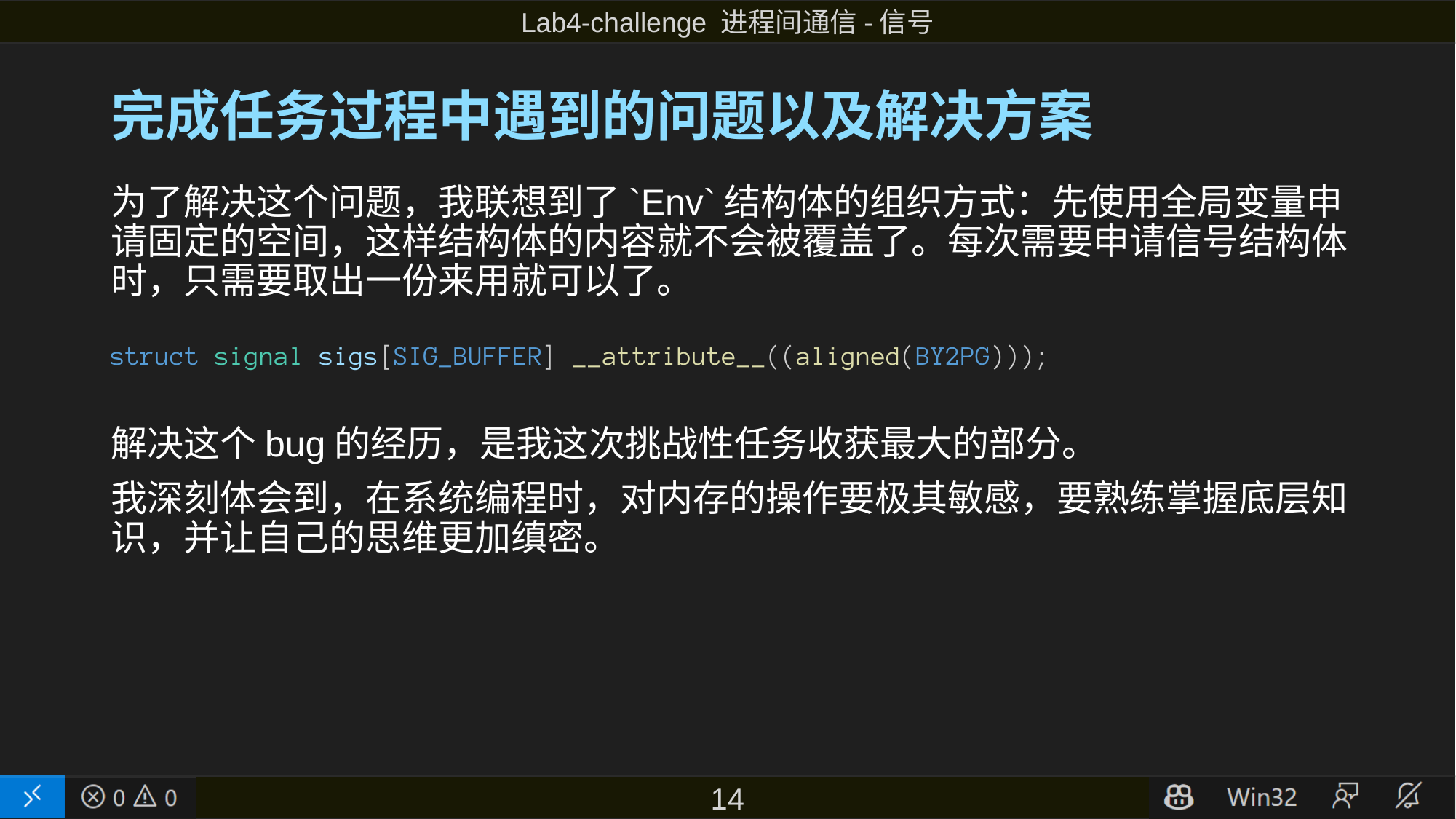

# 完成任务过程中遇到的问题以及解决方案
为了解决这个问题，我联想到了`Env`结构体的组织方式：先使用全局变量申请固定的空间，这样结构体的内容就不会被覆盖了。每次需要申请信号结构体时，只需要取出一份来用就可以了。

解决这个bug的经历，是我这次挑战性任务收获最大的部分。
我深刻体会到，在系统编程时，对内存的操作要极其敏感，要熟练掌握底层知识，并让自己的思维更加缜密。
struct signal sigs[SIG_BUFFER] __attribute__((aligned(BY2PG)));
14